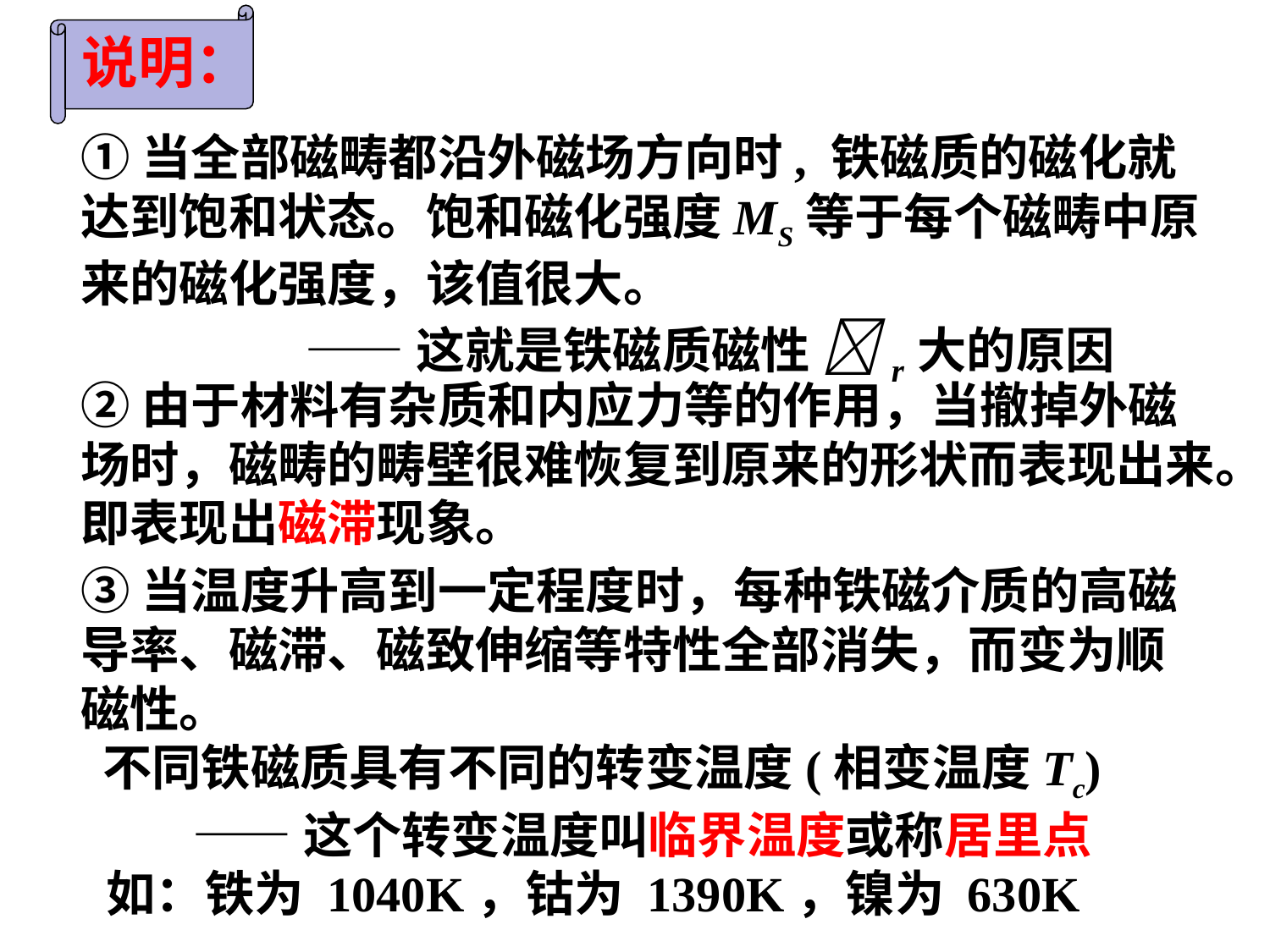

说明：
①当全部磁畴都沿外磁场方向时, 铁磁质的磁化就达到饱和状态。饱和磁化强度MS等于每个磁畴中原来的磁化强度，该值很大。
                    ——这就是铁磁质磁性 μr大的原因
②由于材料有杂质和内应力等的作用，当撤掉外磁场时，磁畴的畴壁很难恢复到原来的形状而表现出来。即表现出磁滞现象。
③当温度升高到一定程度时，每种铁磁介质的高磁导率、磁滞、磁致伸缩等特性全部消失，而变为顺磁性。
不同铁磁质具有不同的转变温度(相变温度Tc)
        ——这个转变温度叫临界温度或称居里点
如：铁为 1040K，钴为 1390K，镍为 630K
16